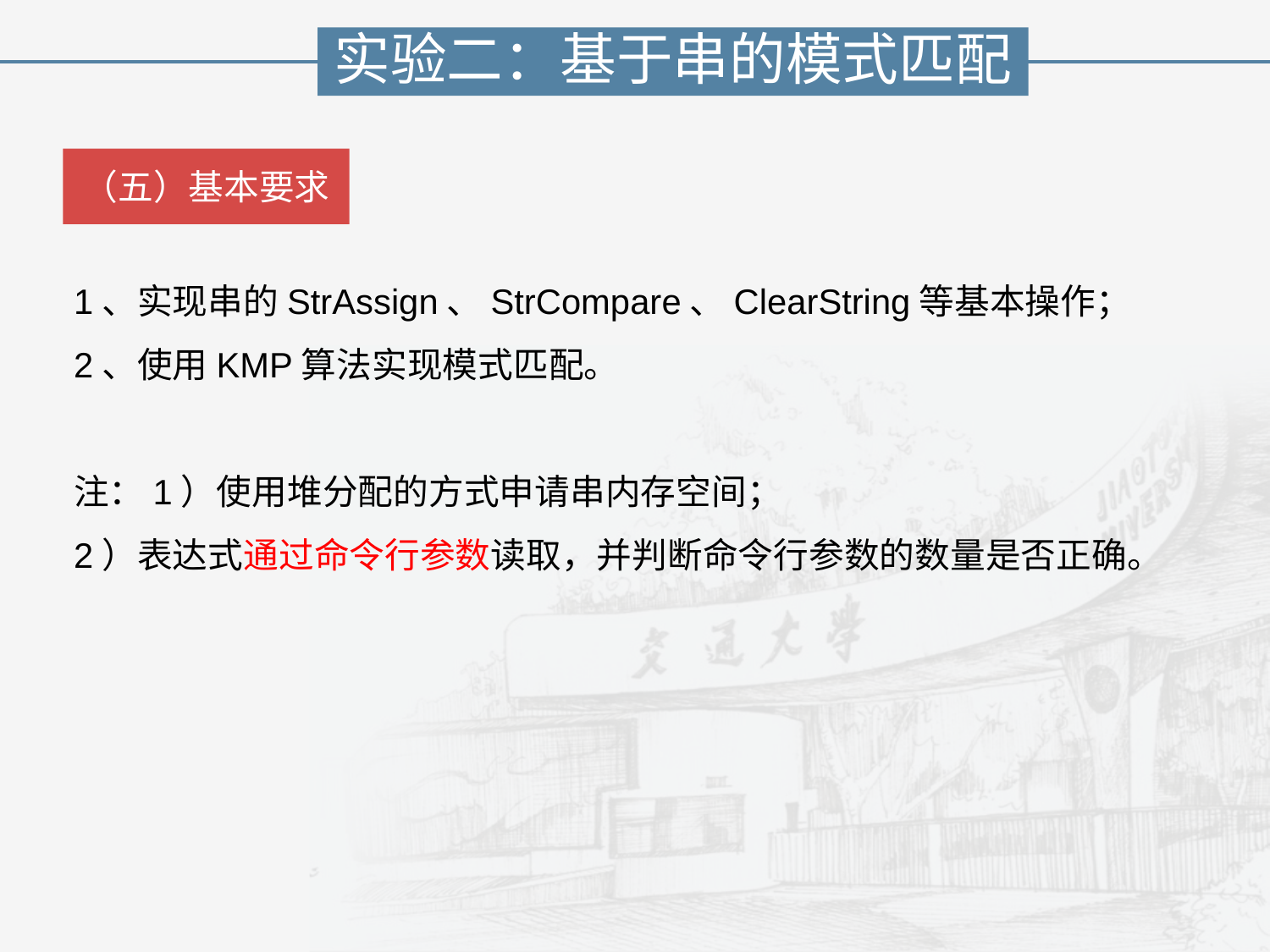

实验二：基于串的模式匹配
（五）基本要求
1、实现串的StrAssign、StrCompare、ClearString等基本操作；
2、使用KMP算法实现模式匹配。

注：1）使用堆分配的方式申请串内存空间；
2）表达式通过命令行参数读取，并判断命令行参数的数量是否正确。